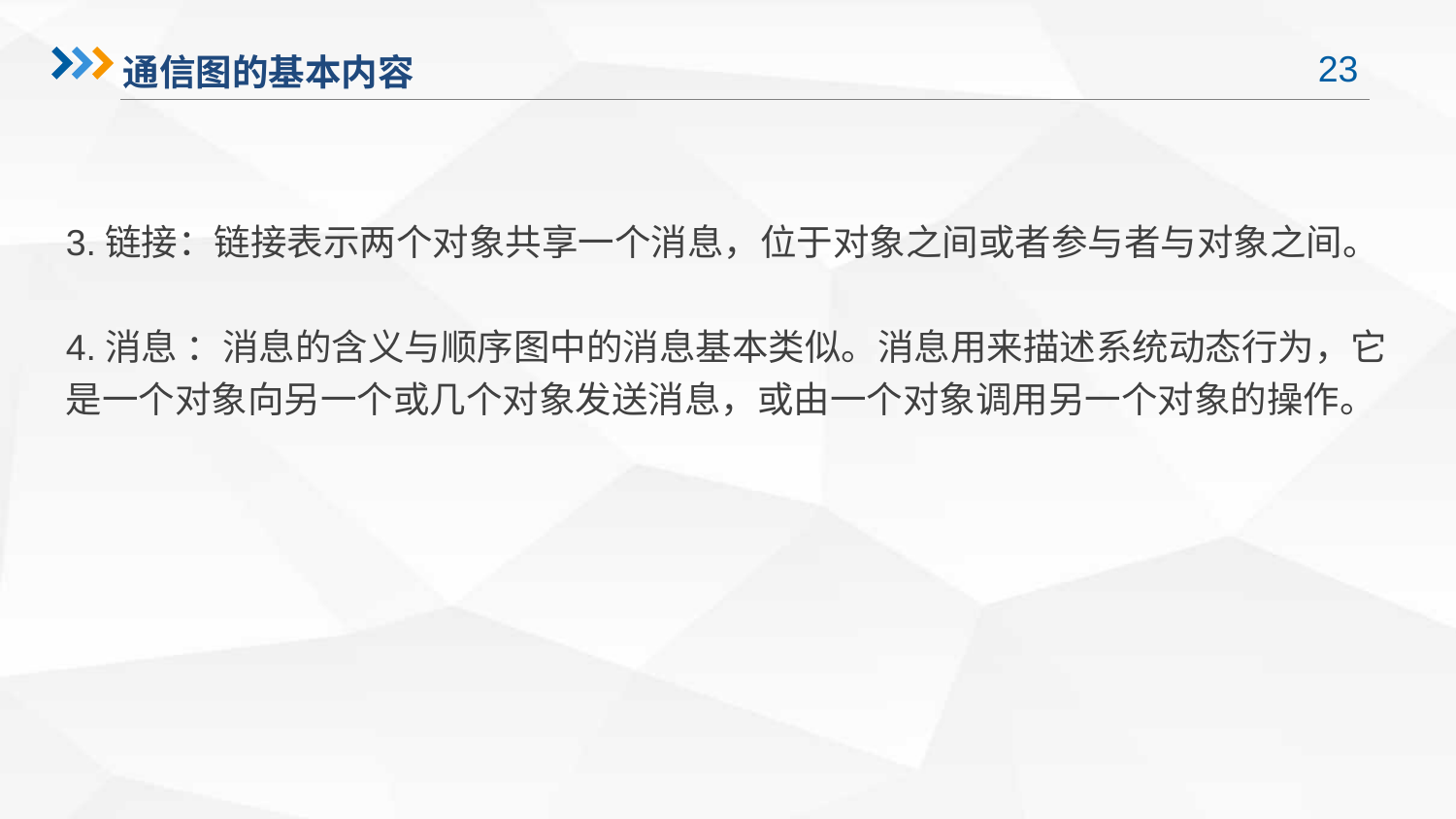

通信图的基本内容
3.链接：链接表示两个对象共享一个消息，位于对象之间或者参与者与对象之间。

4.消息 ：消息的含义与顺序图中的消息基本类似。消息用来描述系统动态行为，它是一个对象向另一个或几个对象发送消息，或由一个对象调用另一个对象的操作。